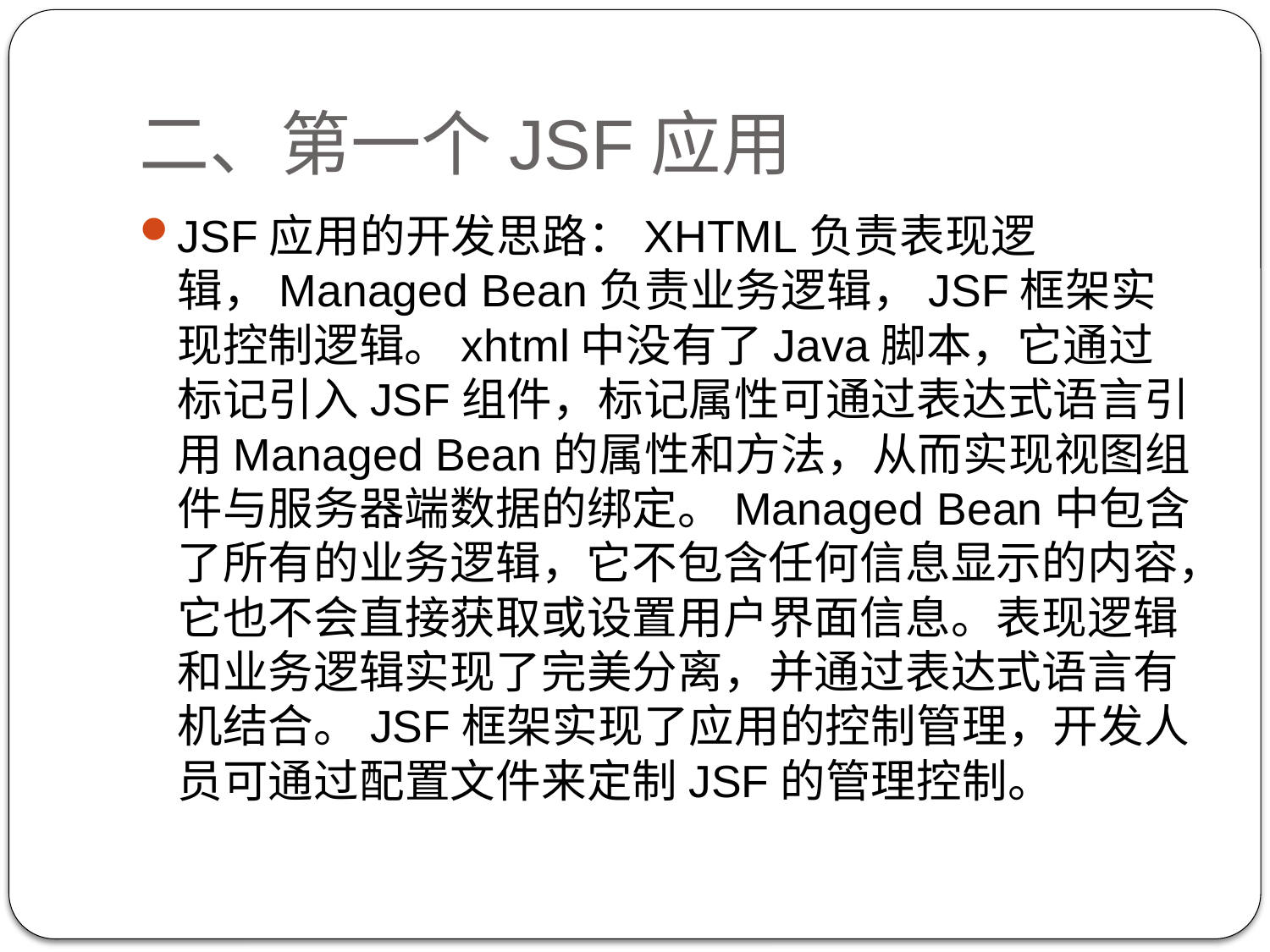

# 二、第一个JSF应用
JSF应用的开发思路：XHTML负责表现逻辑，Managed Bean负责业务逻辑，JSF框架实现控制逻辑。xhtml中没有了Java脚本，它通过标记引入JSF组件，标记属性可通过表达式语言引用Managed Bean的属性和方法，从而实现视图组件与服务器端数据的绑定。Managed Bean中包含了所有的业务逻辑，它不包含任何信息显示的内容，它也不会直接获取或设置用户界面信息。表现逻辑和业务逻辑实现了完美分离，并通过表达式语言有机结合。JSF框架实现了应用的控制管理，开发人员可通过配置文件来定制JSF的管理控制。